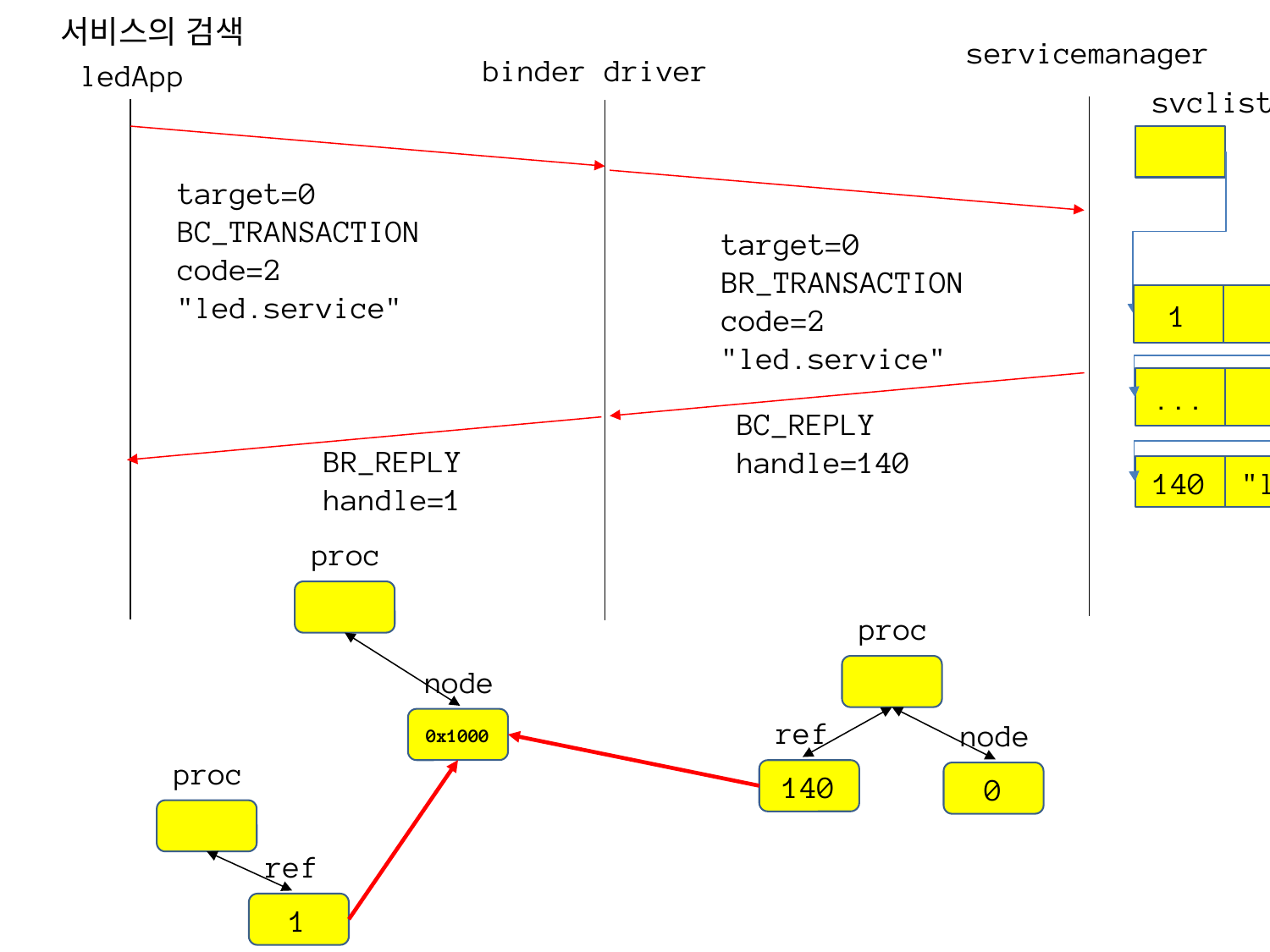

서비스의 검색
servicemanager
binder driver
ledApp
svclist

target=0
BC_TRANSACTION
code=2
"led.service"
target=0
BR_TRANSACTION
code=2
"led.service"
1
"sip"
...
"nfc"
BC_REPLY
handle=140
BR_REPLY
handle=1
140
"led.service"
proc

proc
node

ref
0x1000
node
proc
140
0

ref
1